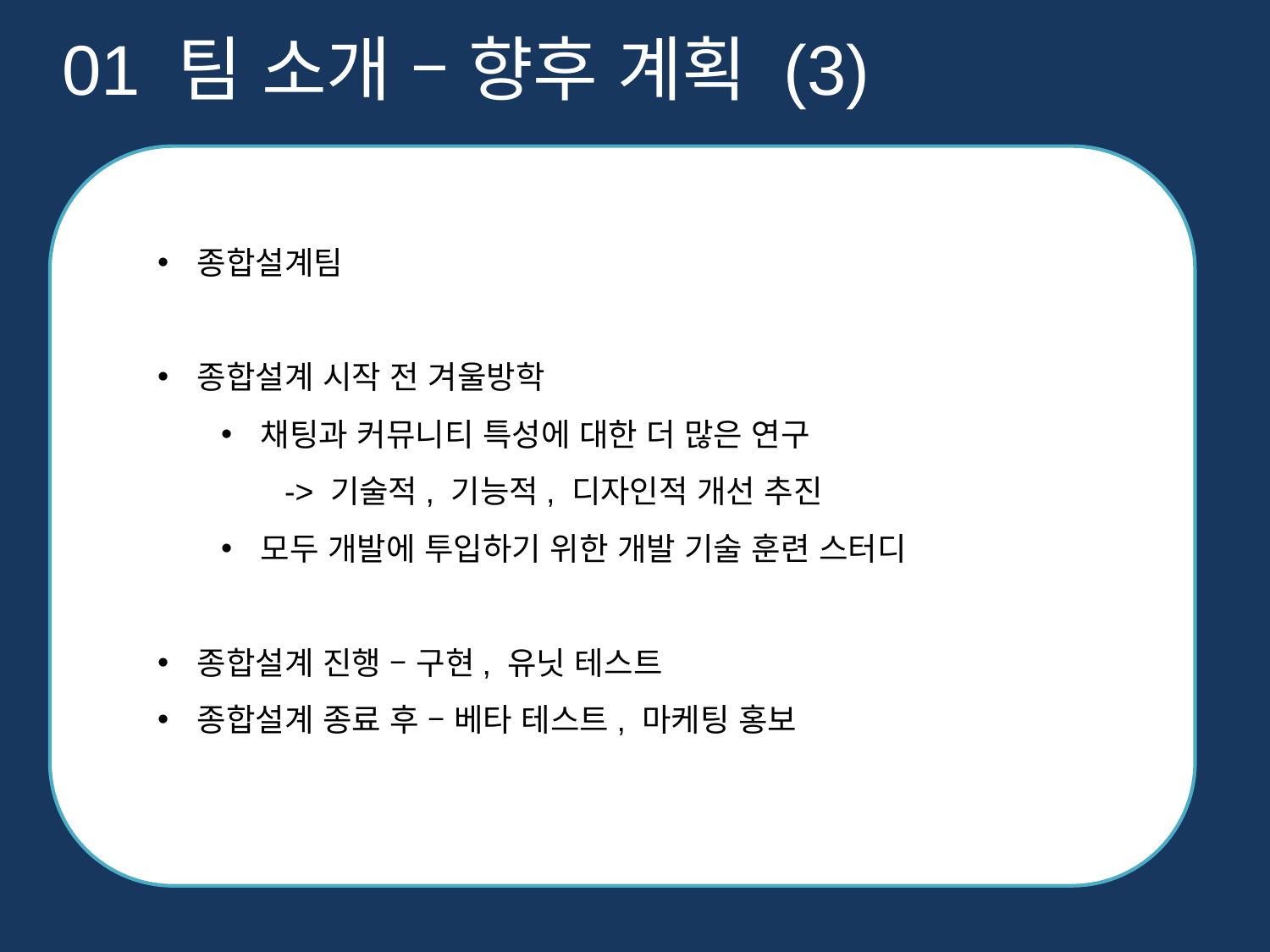

01 팀 소개 – 향후 계획 (3)

종합설계팀

종합설계 시작 전 겨울방학
채팅과 커뮤니티 특성에 대한 더 많은 연구
	-> 기술적, 기능적, 디자인적 개선 추진
모두 개발에 투입하기 위한 개발 기술 훈련 스터디

종합설계 진행 – 구현, 유닛 테스트
종합설계 종료 후 – 베타 테스트, 마케팅 홍보